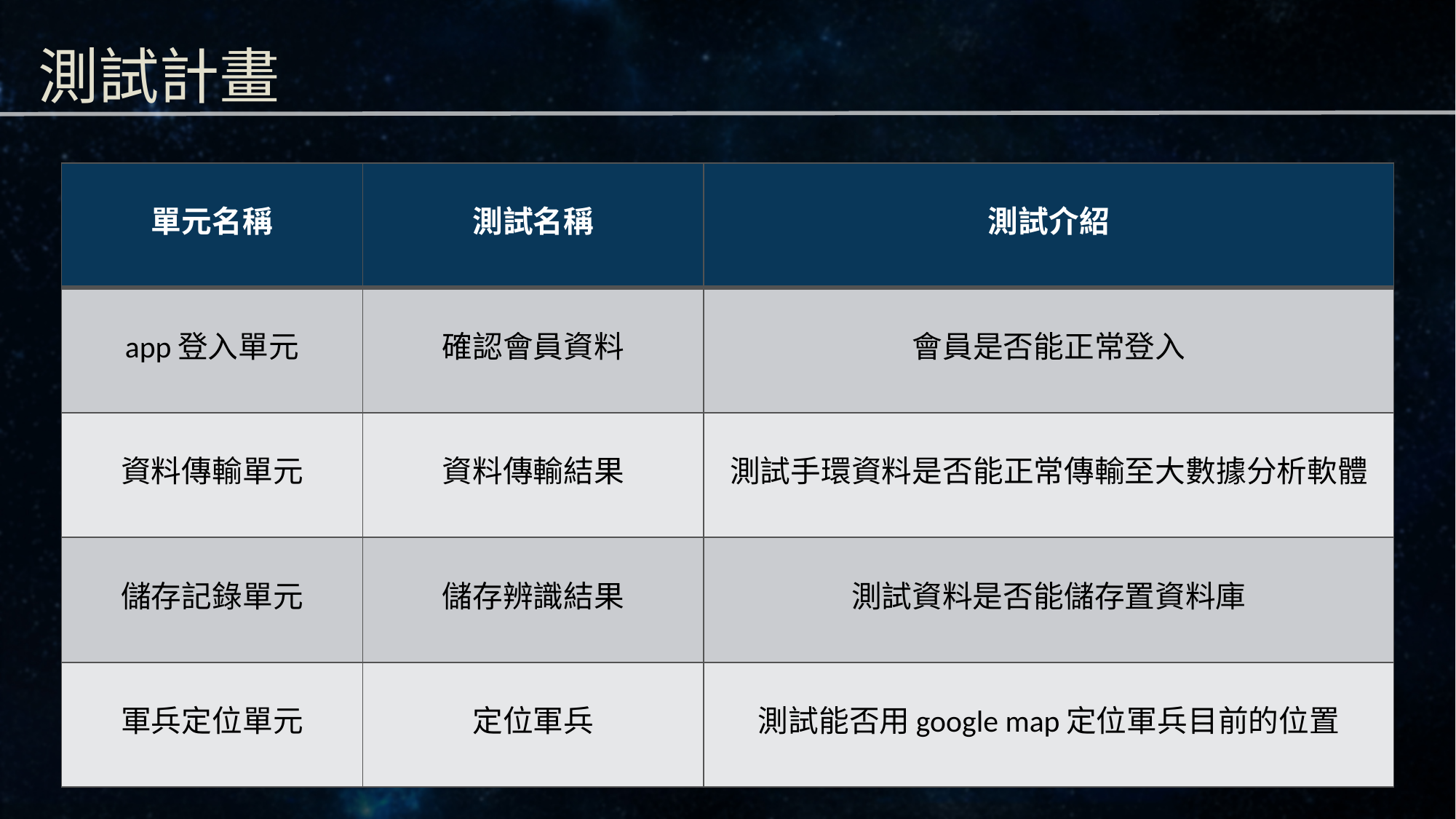

# 測試計畫
| 單元名稱 | 測試名稱 | 測試介紹 |
| --- | --- | --- |
| app登入單元 | 確認會員資料 | 會員是否能正常登入 |
| 資料傳輸單元 | 資料傳輸結果 | 測試手環資料是否能正常傳輸至大數據分析軟體 |
| 儲存記錄單元 | 儲存辨識結果 | 測試資料是否能儲存置資料庫 |
| 軍兵定位單元 | 定位軍兵 | 測試能否用google map定位軍兵目前的位置 |